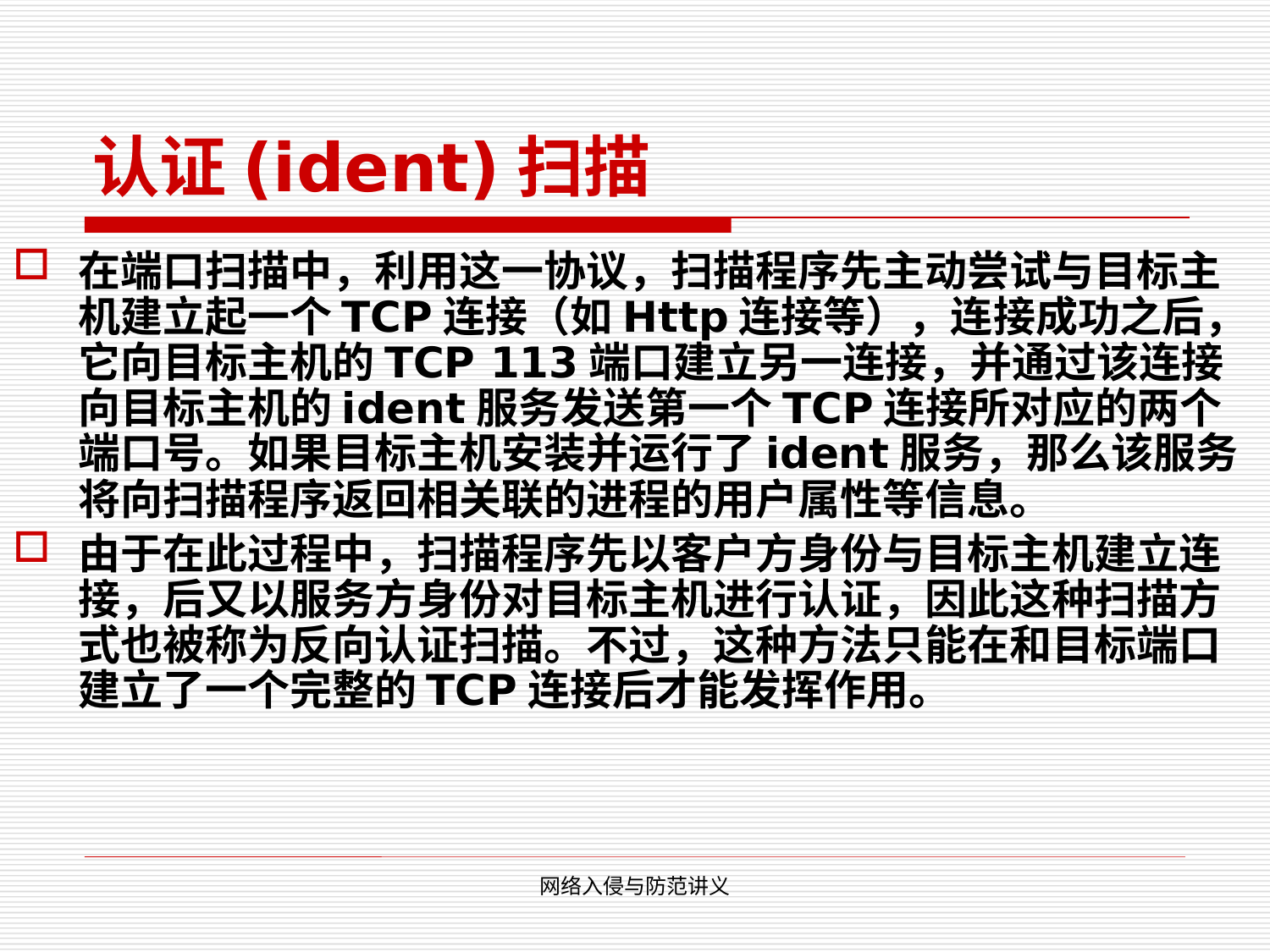

# 认证(ident)扫描
在端口扫描中，利用这一协议，扫描程序先主动尝试与目标主机建立起一个TCP连接（如Http连接等），连接成功之后，它向目标主机的TCP 113端口建立另一连接，并通过该连接向目标主机的ident服务发送第一个TCP连接所对应的两个端口号。如果目标主机安装并运行了ident服务，那么该服务将向扫描程序返回相关联的进程的用户属性等信息。
由于在此过程中，扫描程序先以客户方身份与目标主机建立连接，后又以服务方身份对目标主机进行认证，因此这种扫描方式也被称为反向认证扫描。不过，这种方法只能在和目标端口建立了一个完整的TCP连接后才能发挥作用。
网络入侵与防范讲义
75